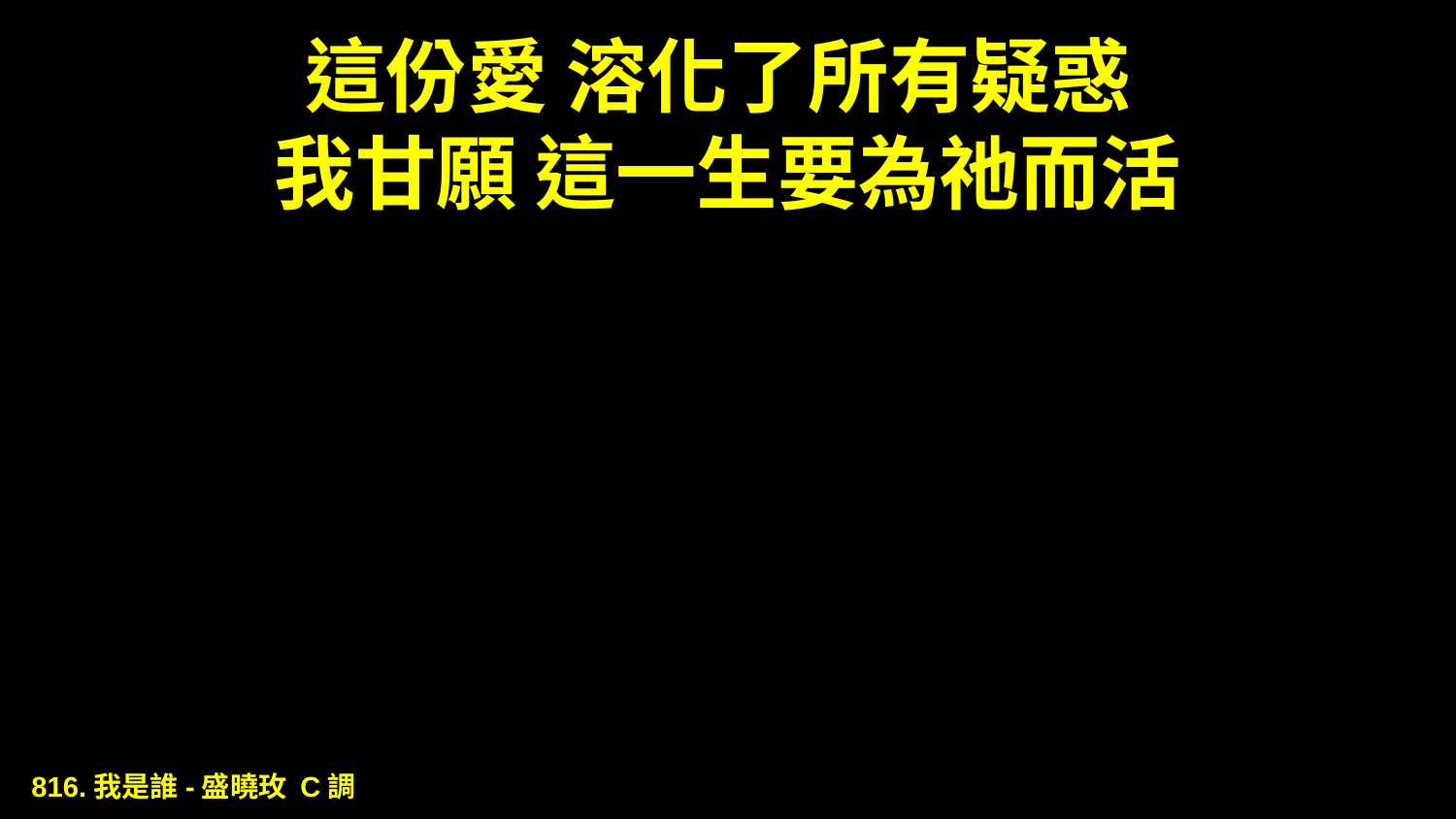

# 這份愛 溶化了所有疑惑 我甘願 這一生要為祂而活
816.我是誰-盛曉玫 C調